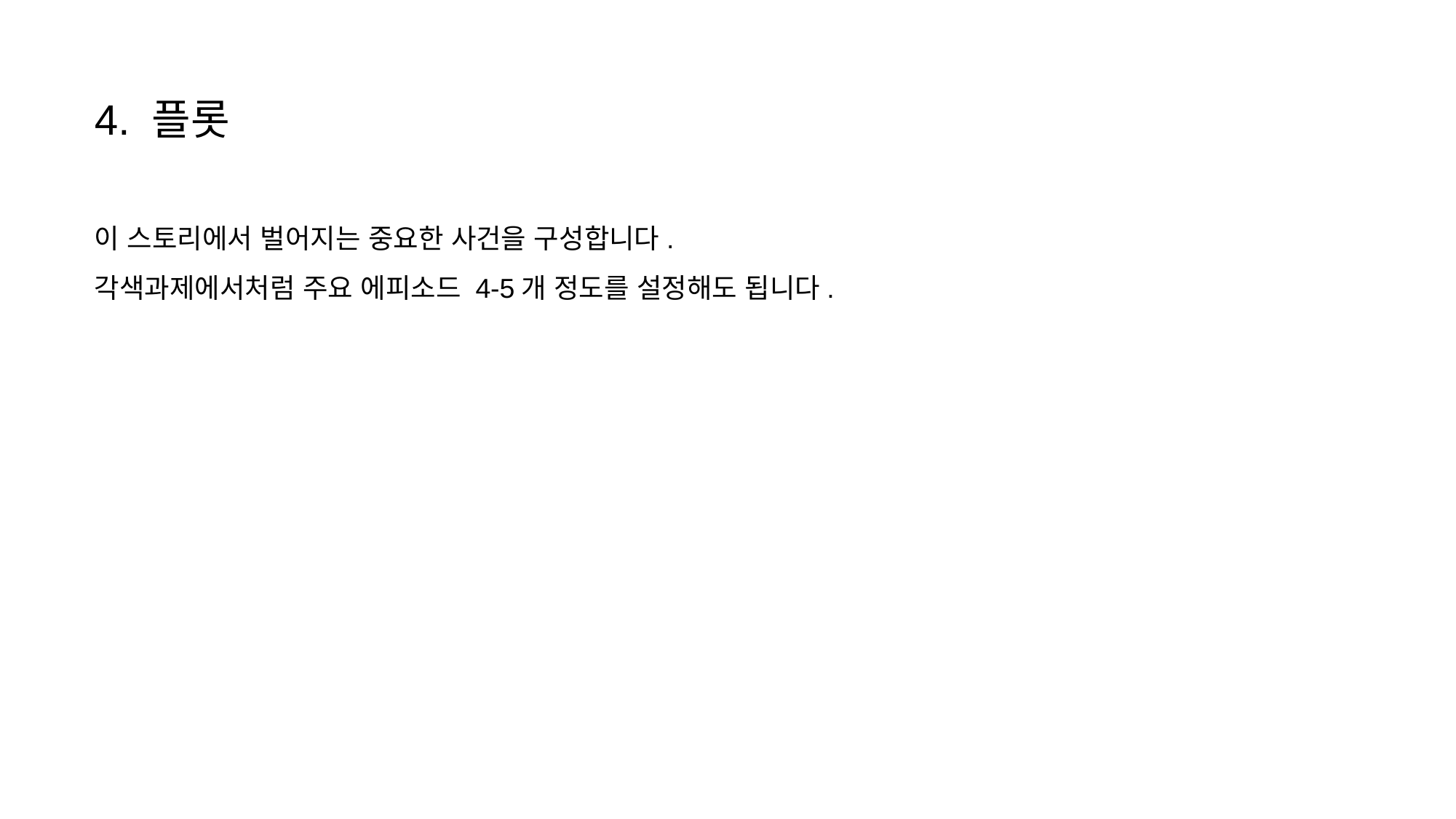

4. 플롯
이 스토리에서 벌어지는 중요한 사건을 구성합니다.
각색과제에서처럼 주요 에피소드 4-5개 정도를 설정해도 됩니다.